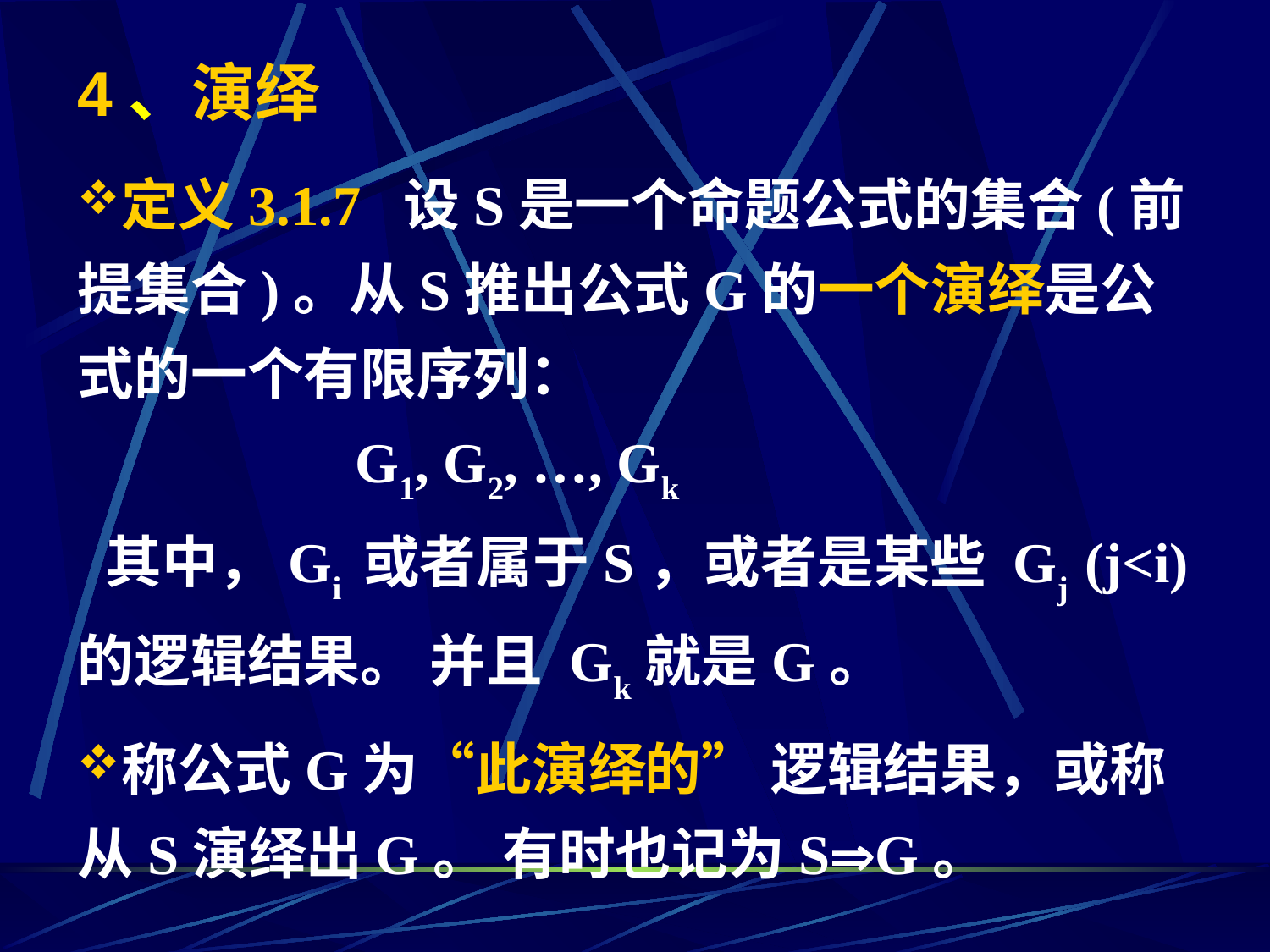

# 4、演绎
定义3.1.7  设S是一个命题公式的集合(前提集合)。从S推出公式G的一个演绎是公式的一个有限序列：
		G1, G2, …, Gk
 其中，Gi 或者属于S，或者是某些 Gj  (j<i)的逻辑结果。 并且 Gk就是G。
称公式G为“此演绎的” 逻辑结果，或称从S演绎出G。 有时也记为S⇒G。
61